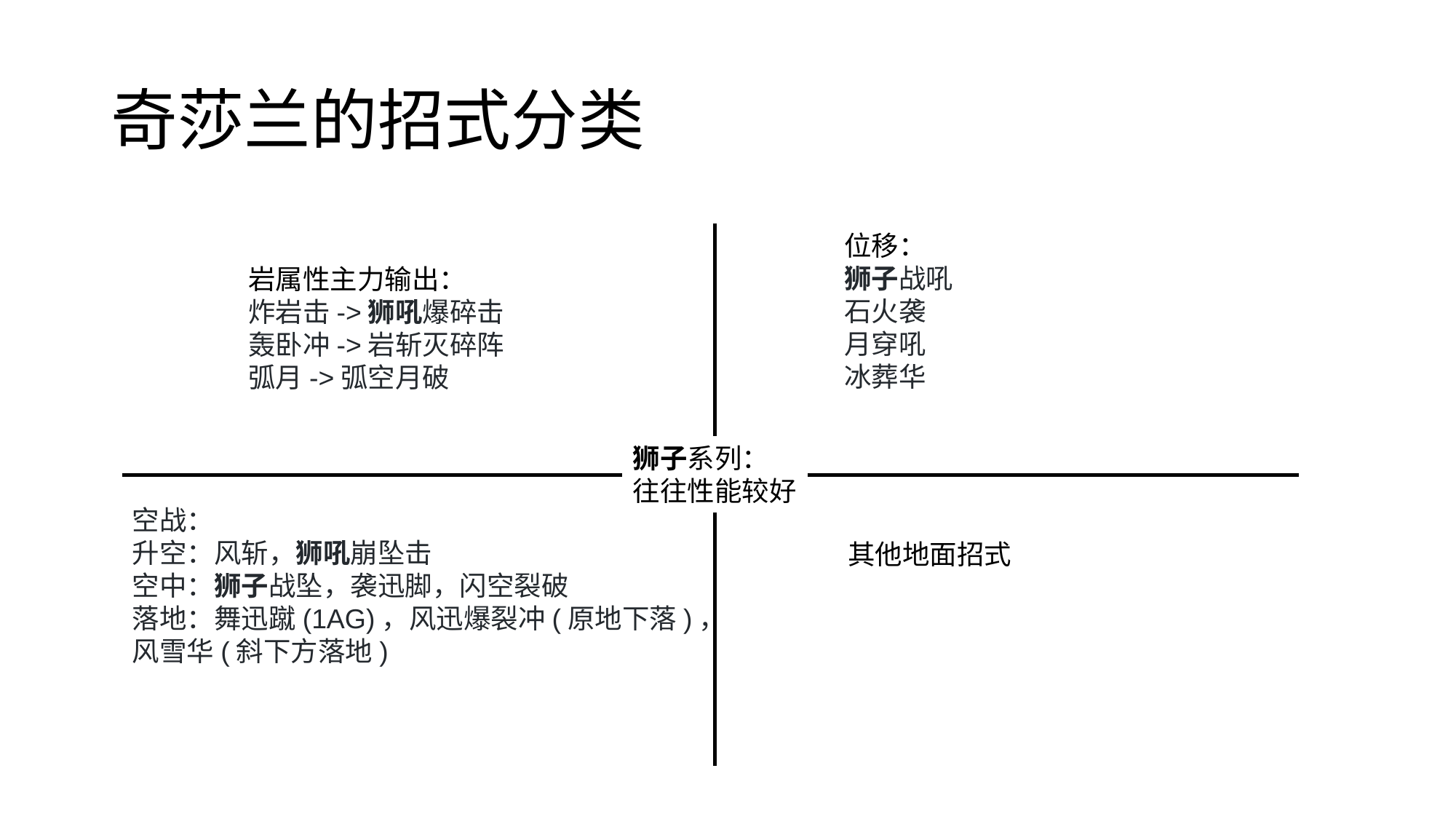

# 奇莎兰的招式分类
位移：
狮子战吼
石火袭
月穿吼
冰葬华
岩属性主力输出：
炸岩击->狮吼爆碎击
轰卧冲->岩斩灭碎阵
弧月->弧空月破
狮子系列：
往往性能较好
空战：
升空：风斩，狮吼崩坠击
空中：狮子战坠，袭迅脚，闪空裂破
落地：舞迅蹴(1AG)，风迅爆裂冲(原地下落)，
风雪华(斜下方落地)
其他地面招式